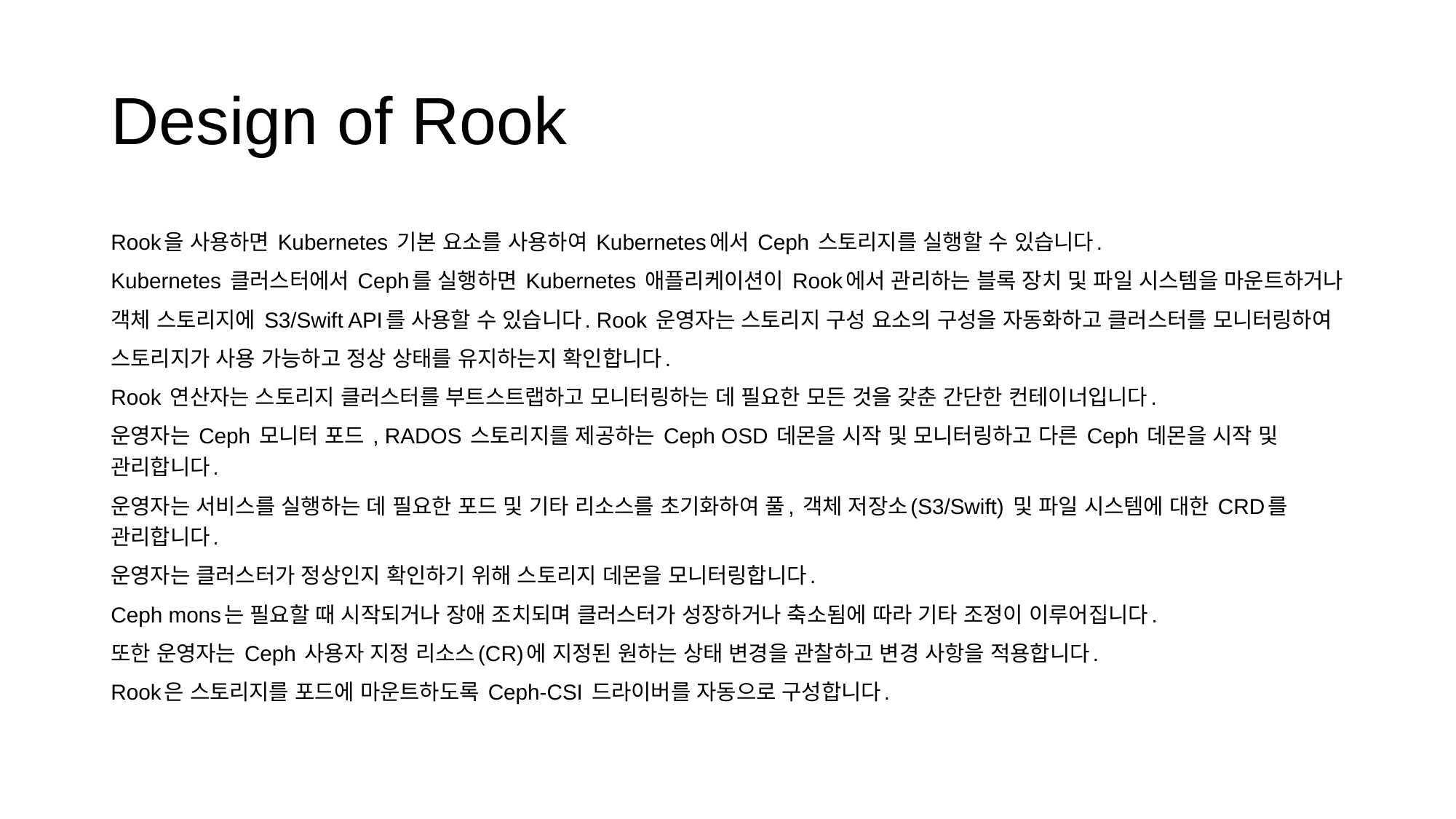

# Design of Rook
Rook을 사용하면 Kubernetes 기본 요소를 사용하여 Kubernetes에서 Ceph 스토리지를 실행할 수 있습니다.
Kubernetes 클러스터에서 Ceph를 실행하면 Kubernetes 애플리케이션이 Rook에서 관리하는 블록 장치 및 파일 시스템을 마운트하거나
객체 스토리지에 S3/Swift API를 사용할 수 있습니다. Rook 운영자는 스토리지 구성 요소의 구성을 자동화하고 클러스터를 모니터링하여
스토리지가 사용 가능하고 정상 상태를 유지하는지 확인합니다.
Rook 연산자는 스토리지 클러스터를 부트스트랩하고 모니터링하는 데 필요한 모든 것을 갖춘 간단한 컨테이너입니다.
운영자는 Ceph 모니터 포드 , RADOS 스토리지를 제공하는 Ceph OSD 데몬을 시작 및 모니터링하고 다른 Ceph 데몬을 시작 및 관리합니다.
운영자는 서비스를 실행하는 데 필요한 포드 및 기타 리소스를 초기화하여 풀, 객체 저장소(S3/Swift) 및 파일 시스템에 대한 CRD를 관리합니다.
운영자는 클러스터가 정상인지 확인하기 위해 스토리지 데몬을 모니터링합니다.
Ceph mons는 필요할 때 시작되거나 장애 조치되며 클러스터가 성장하거나 축소됨에 따라 기타 조정이 이루어집니다.
또한 운영자는 Ceph 사용자 지정 리소스(CR)에 지정된 원하는 상태 변경을 관찰하고 변경 사항을 적용합니다.
Rook은 스토리지를 포드에 마운트하도록 Ceph-CSI 드라이버를 자동으로 구성합니다.